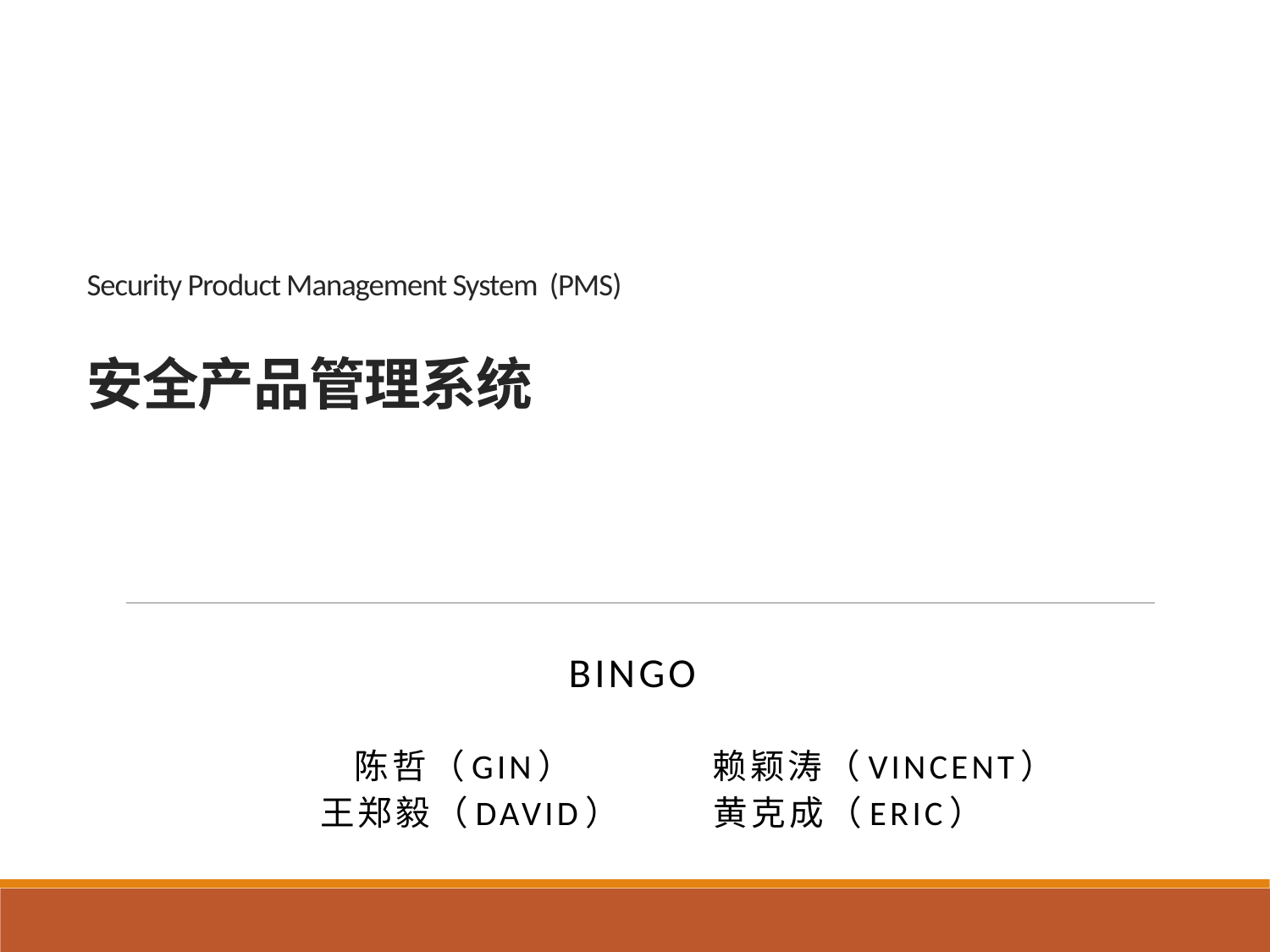

# Security Product Management System  (PMS) 安全产品管理系统
                                  Bingo

             陈哲（Gin）            赖颖涛（Vincent）
          王郑毅（David）        黄克成（Eric）